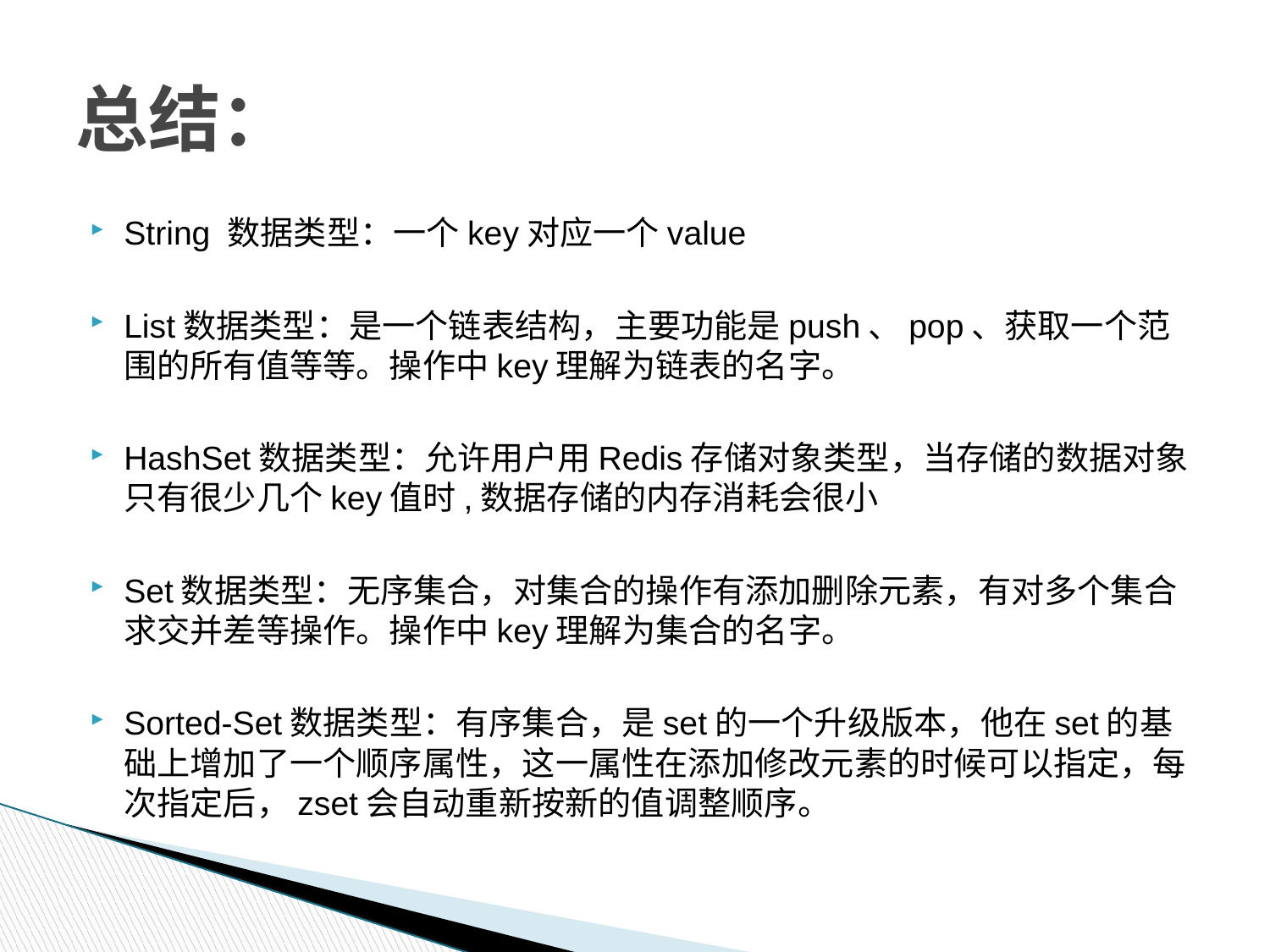

# 总结：
String 数据类型：一个key对应一个value

List数据类型：是一个链表结构，主要功能是push、pop、获取一个范围的所有值等等。操作中key理解为链表的名字。

HashSet数据类型：允许用户用Redis存储对象类型，当存储的数据对象只有很少几个key值时,数据存储的内存消耗会很小

Set数据类型：无序集合，对集合的操作有添加删除元素，有对多个集合求交并差等操作。操作中key理解为集合的名字。

Sorted-Set数据类型：有序集合，是set的一个升级版本，他在set的基础上增加了一个顺序属性，这一属性在添加修改元素的时候可以指定，每次指定后，zset会自动重新按新的值调整顺序。